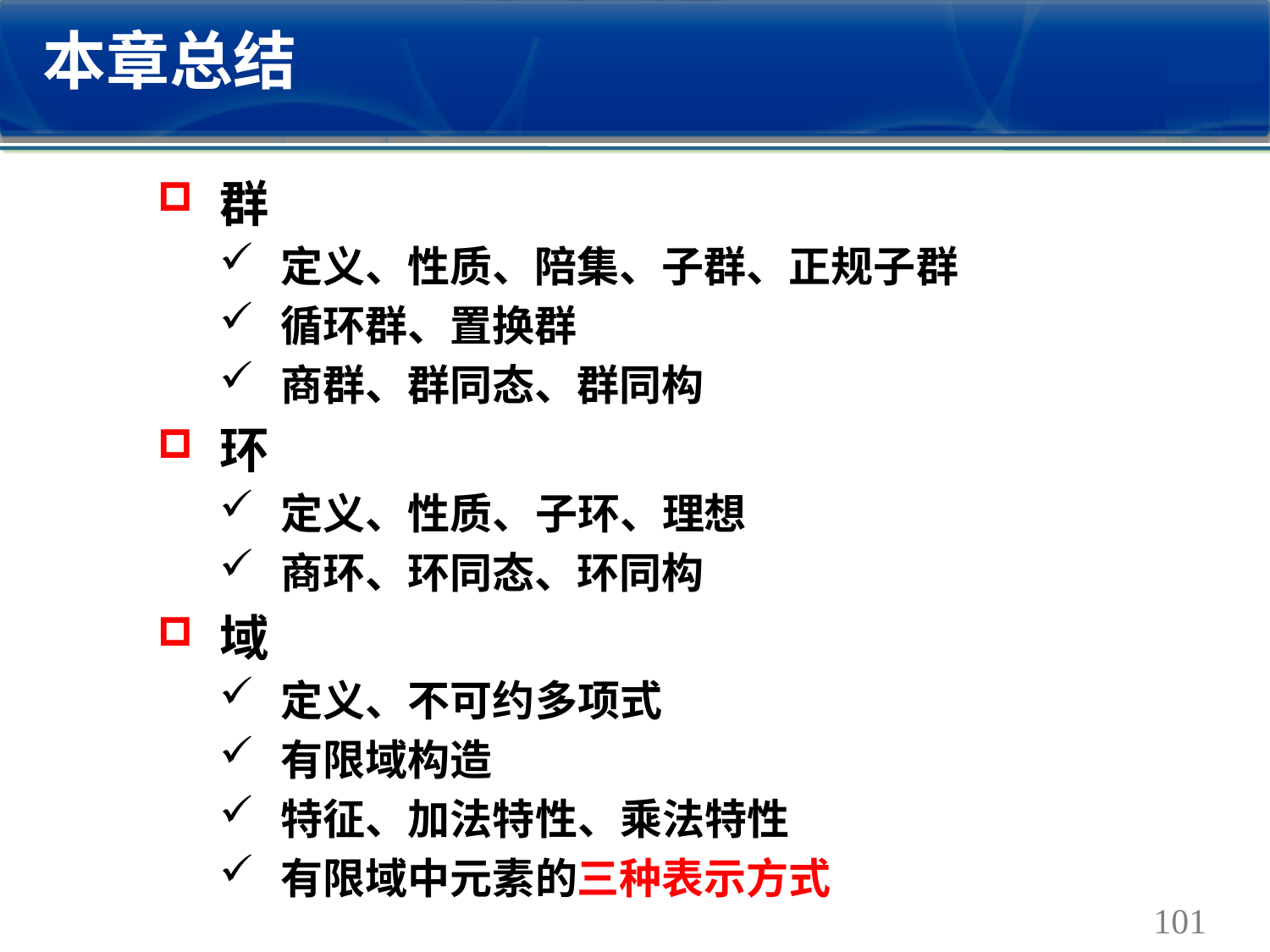

本章总结
群
定义、性质、陪集、子群、正规子群
循环群、置换群
商群、群同态、群同构
环
定义、性质、子环、理想
商环、环同态、环同构
域
定义、不可约多项式
有限域构造
特征、加法特性、乘法特性
有限域中元素的三种表示方式
101